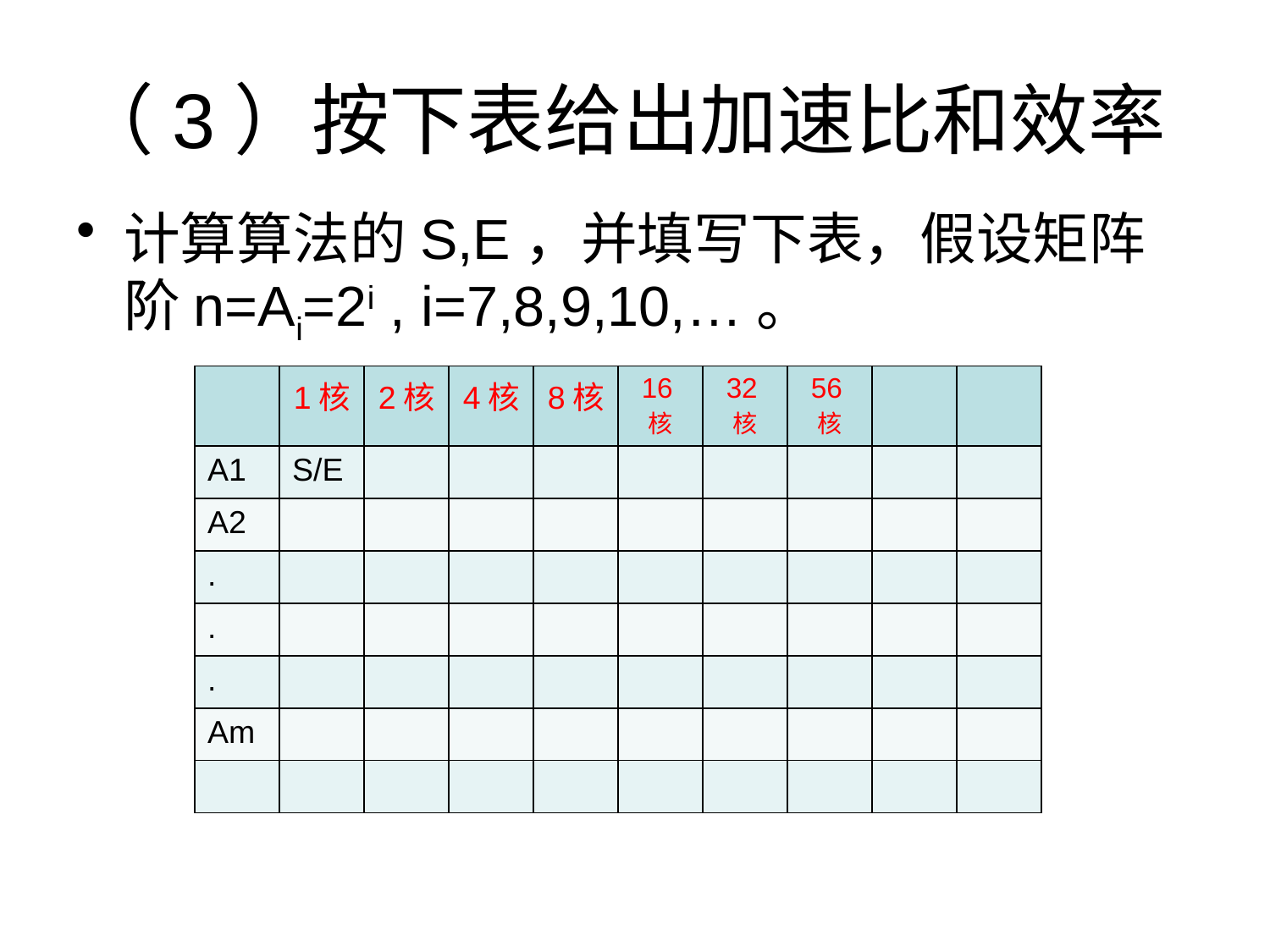

# （3）按下表给出加速比和效率
计算算法的S,E，并填写下表，假设矩阵阶n=Ai=2i , i=7,8,9,10,…。

|  | 1核 | 2核 | 4核 | 8核 | 16核 | 32核 | 56核 |  |  |
| --- | --- | --- | --- | --- | --- | --- | --- | --- | --- |
| A1 | S/E |  |  |  |  |  |  |  |  |
| A2 |  |  |  |  |  |  |  |  |  |
| . |  |  |  |  |  |  |  |  |  |
| . |  |  |  |  |  |  |  |  |  |
| . |  |  |  |  |  |  |  |  |  |
| Am |  |  |  |  |  |  |  |  |  |
|  |  |  |  |  |  |  |  |  |  |